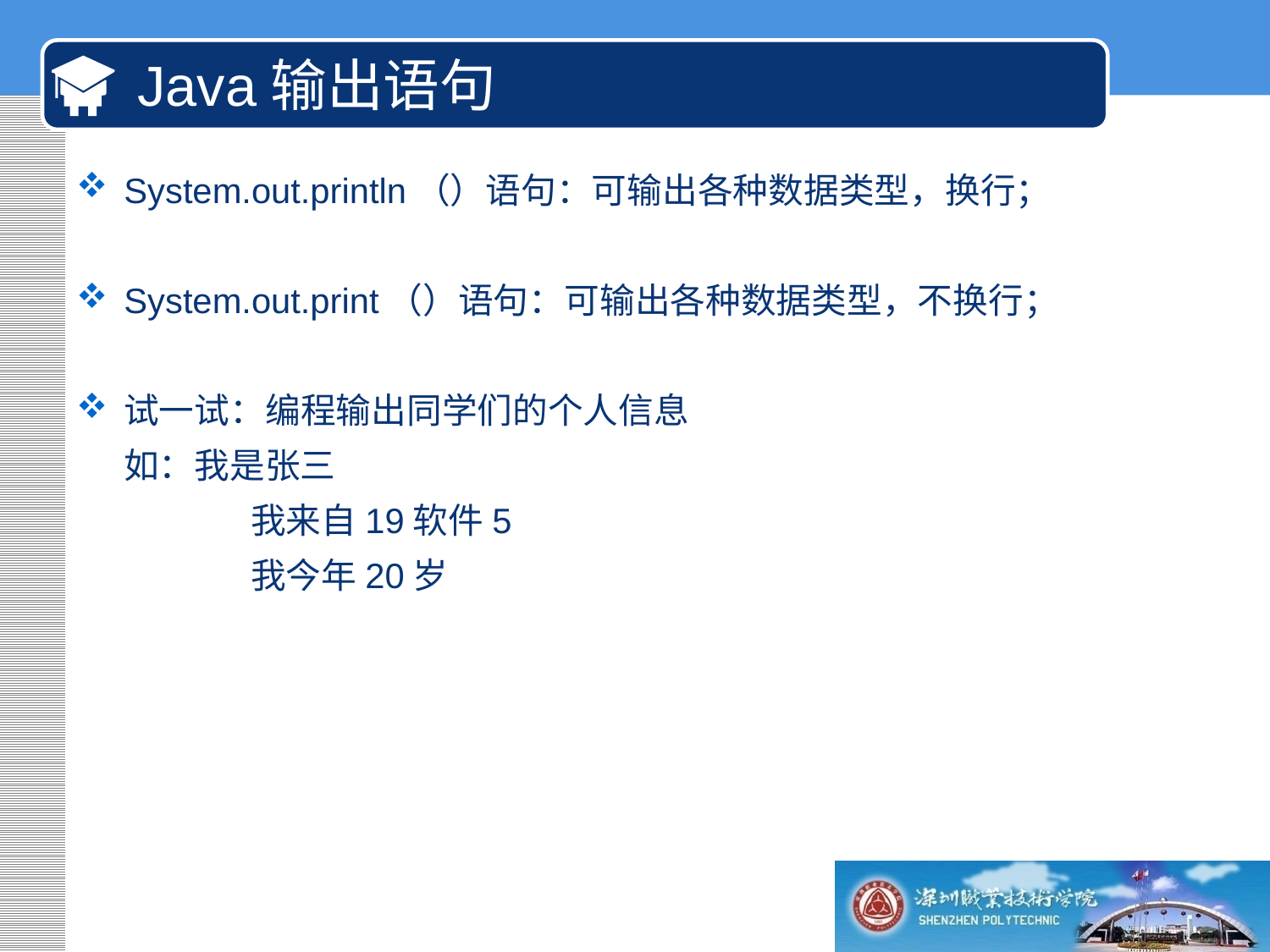

# Java输出语句
System.out.println（）语句：可输出各种数据类型，换行；

System.out.print（）语句：可输出各种数据类型，不换行；

试一试：编程输出同学们的个人信息
	如：我是张三
		我来自19软件5
		我今年20岁